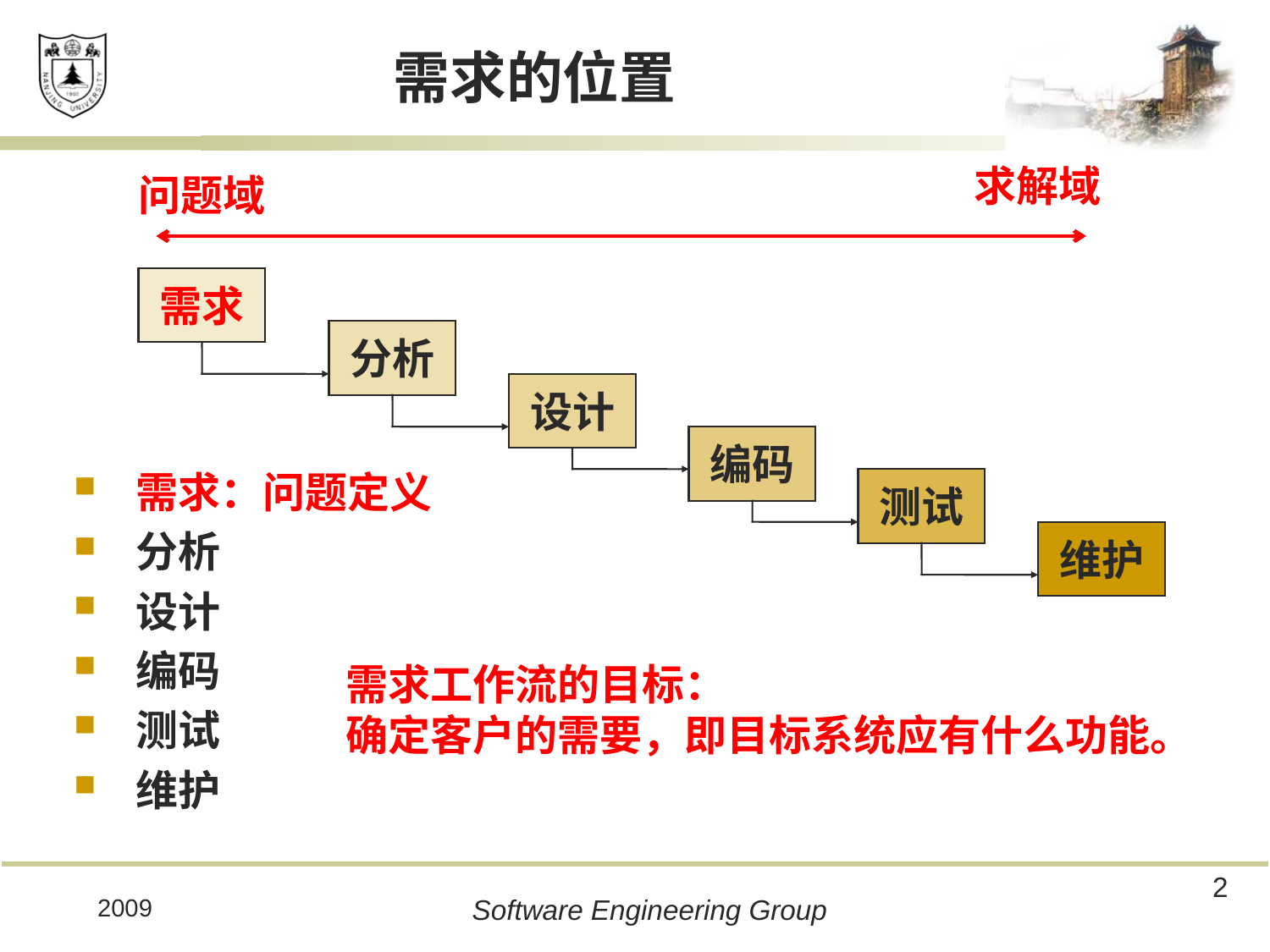

# 需求的位置
求解域
问题域
需求
分析

设计

编码

测试

维护

需求：问题定义
分析
设计
编码
测试
维护

需求工作流的目标：
确定客户的需要，即目标系统应有什么功能。
2
2009
Software Engineering Group